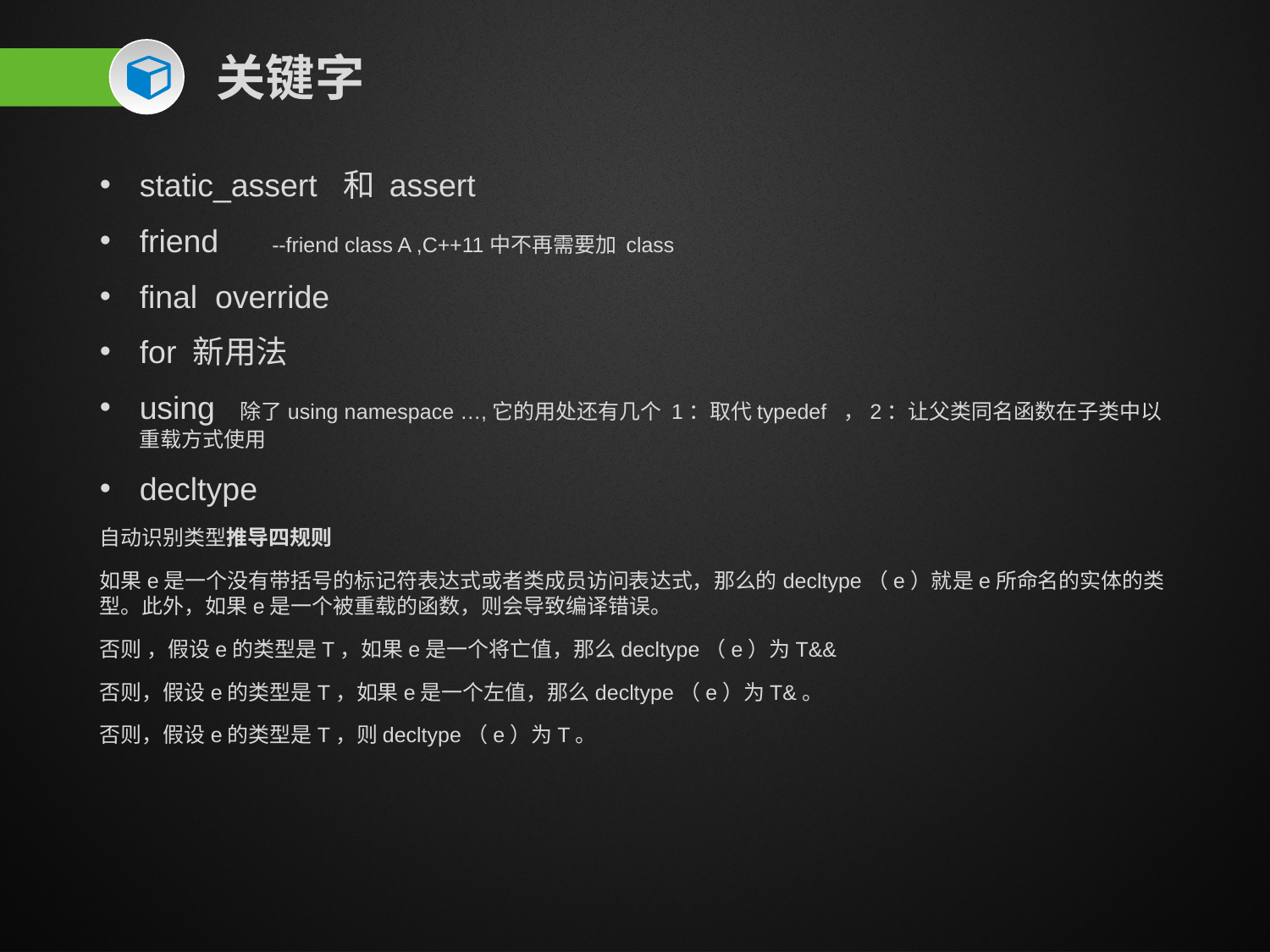

# 关键字
static_assert  和 assert
friend      --friend class A ,C++11中不再需要加 class
final  override
for 新用法
using  除了using namespace …,它的用处还有几个 1：取代typedef  ，2：让父类同名函数在子类中以重载方式使用
decltype
自动识别类型推导四规则
如果e是一个没有带括号的标记符表达式或者类成员访问表达式，那么的decltype（e）就是e所命名的实体的类型。此外，如果e是一个被重载的函数，则会导致编译错误。
否则 ，假设e的类型是T，如果e是一个将亡值，那么decltype（e）为T&&
否则，假设e的类型是T，如果e是一个左值，那么decltype（e）为T&。
否则，假设e的类型是T，则decltype（e）为T。